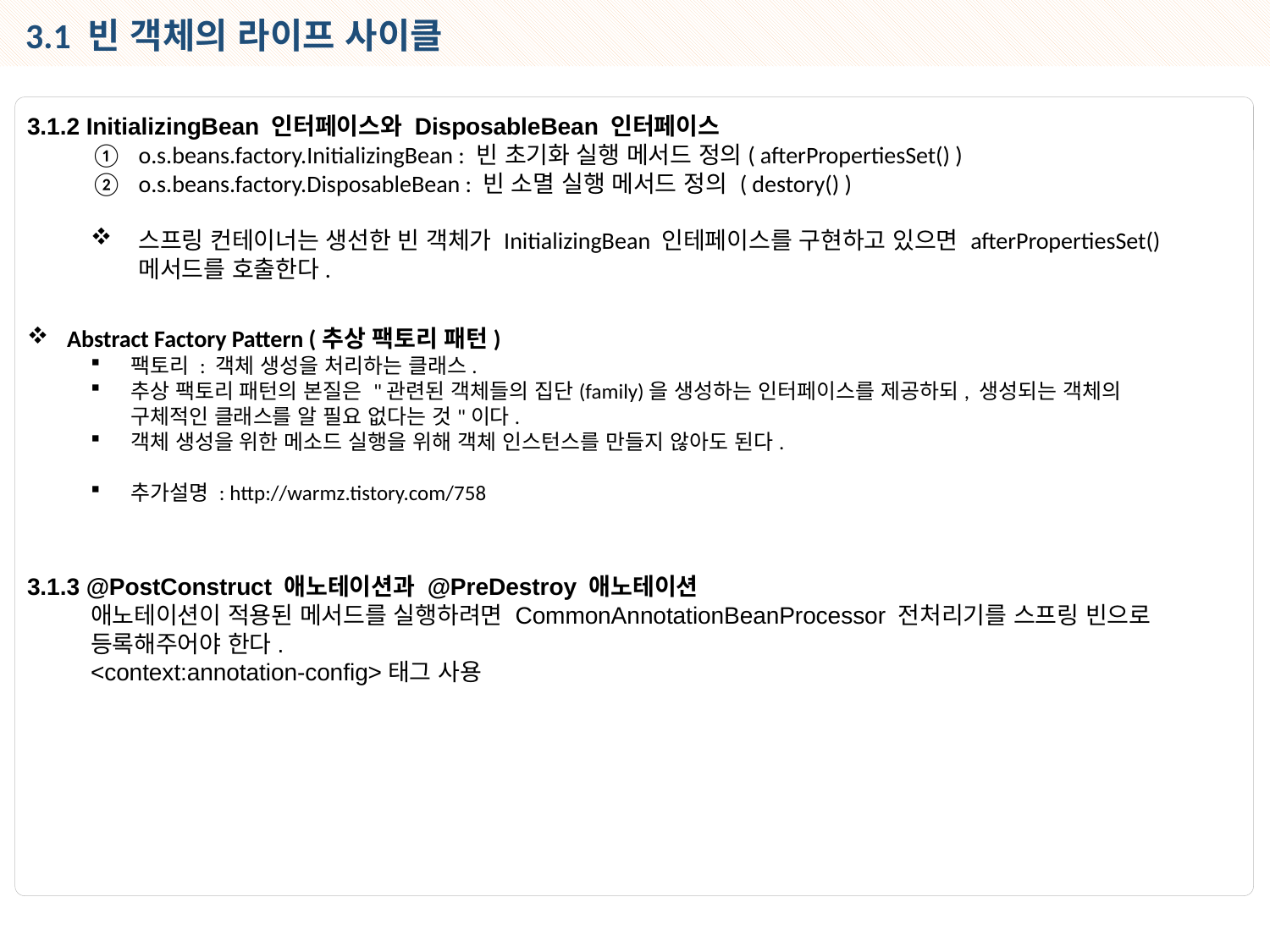

3.1 빈 객체의 라이프 사이클
3.1.2 InitializingBean 인터페이스와 DisposableBean 인터페이스
o.s.beans.factory.InitializingBean : 빈 초기화 실행 메서드 정의( afterPropertiesSet() )
o.s.beans.factory.DisposableBean : 빈 소멸 실행 메서드 정의 ( destory() )

스프링 컨테이너는 생선한 빈 객체가 InitializingBean 인테페이스를 구현하고 있으면 afterPropertiesSet() 메서드를 호출한다.
Abstract Factory Pattern (추상 팩토리 패턴)
팩토리 : 객체 생성을 처리하는 클래스.
추상 팩토리 패턴의 본질은 "관련된 객체들의 집단(family)을 생성하는 인터페이스를 제공하되, 생성되는 객체의 구체적인 클래스를 알 필요 없다는 것"이다.
객체 생성을 위한 메소드 실행을 위해 객체 인스턴스를 만들지 않아도 된다.

추가설명 : http://warmz.tistory.com/758
3.1.3 @PostConstruct 애노테이션과 @PreDestroy 애노테이션
애노테이션이 적용된 메서드를 실행하려면 CommonAnnotationBeanProcessor 전처리기를 스프링 빈으로 등록해주어야 한다.
<context:annotation-config>태그 사용